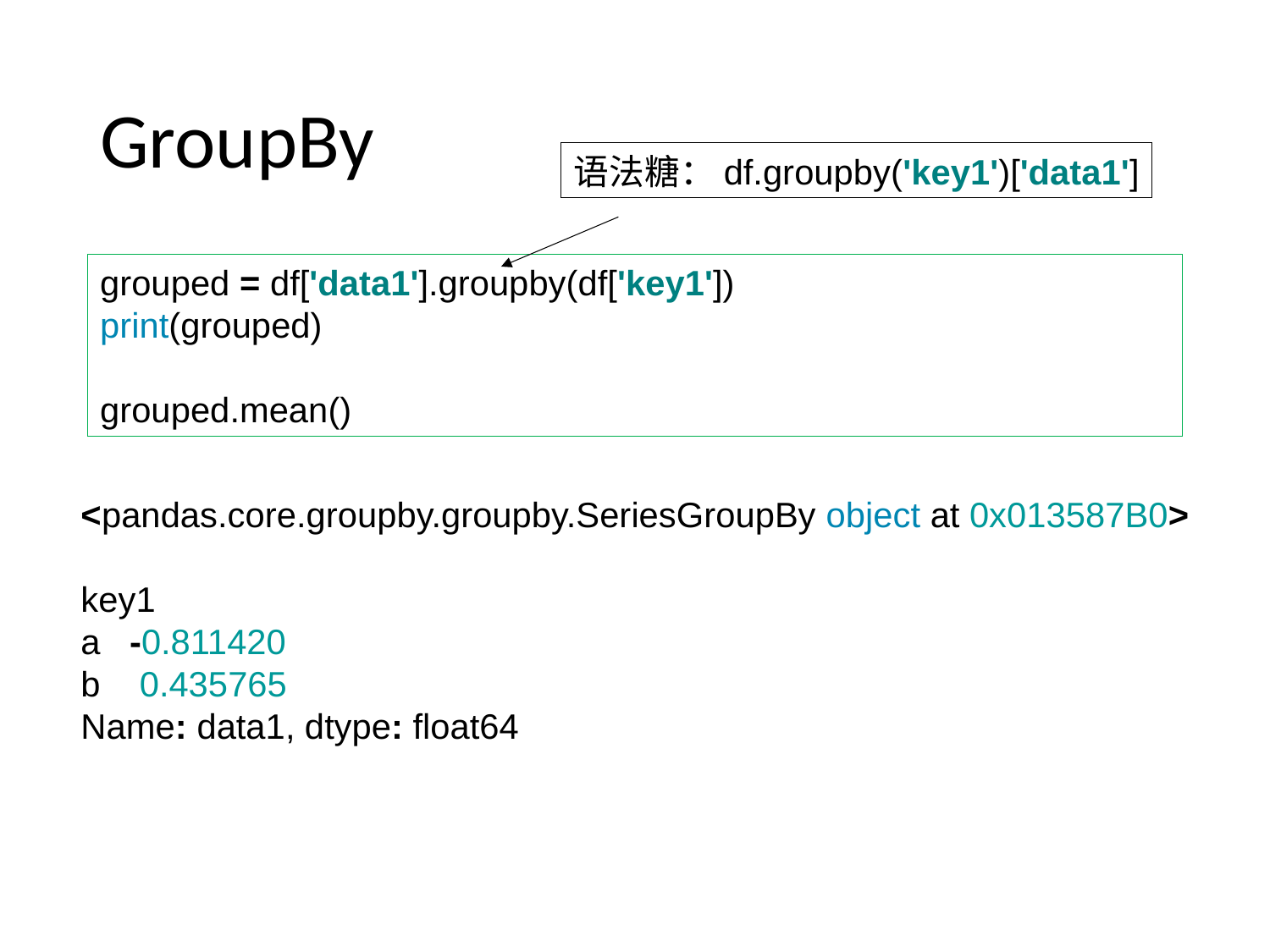

# GroupBy
语法糖：df.groupby('key1')['data1']
grouped = df['data1'].groupby(df['key1'])
print(grouped)
grouped.mean()
<pandas.core.groupby.groupby.SeriesGroupBy object at 0x013587B0>
key1
a   -0.811420
b    0.435765
Name: data1, dtype: float64
90